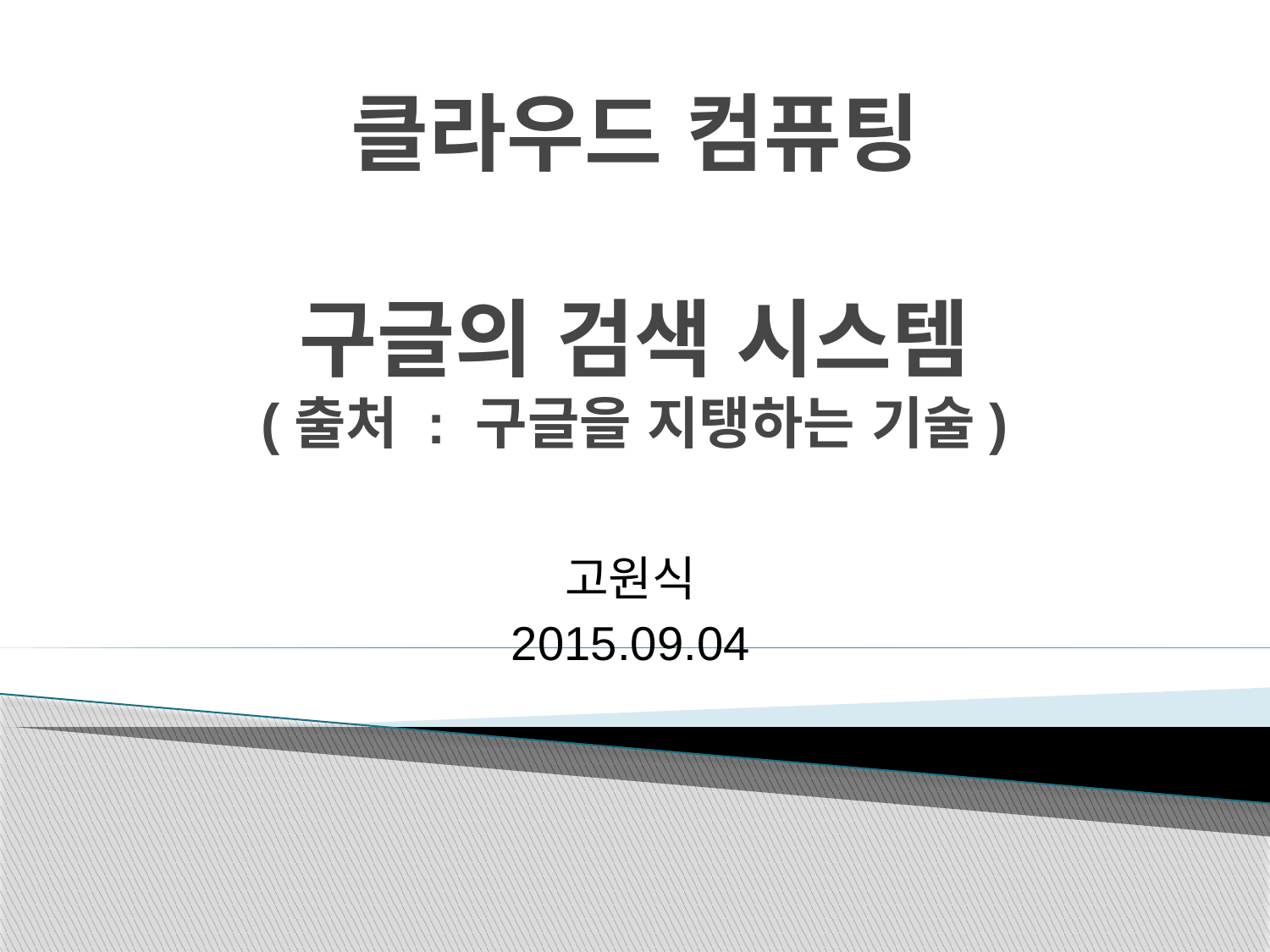

클라우드 컴퓨팅
# 구글의 검색 시스템 (출처 : 구글을 지탱하는 기술)
고원식
2015.09.04